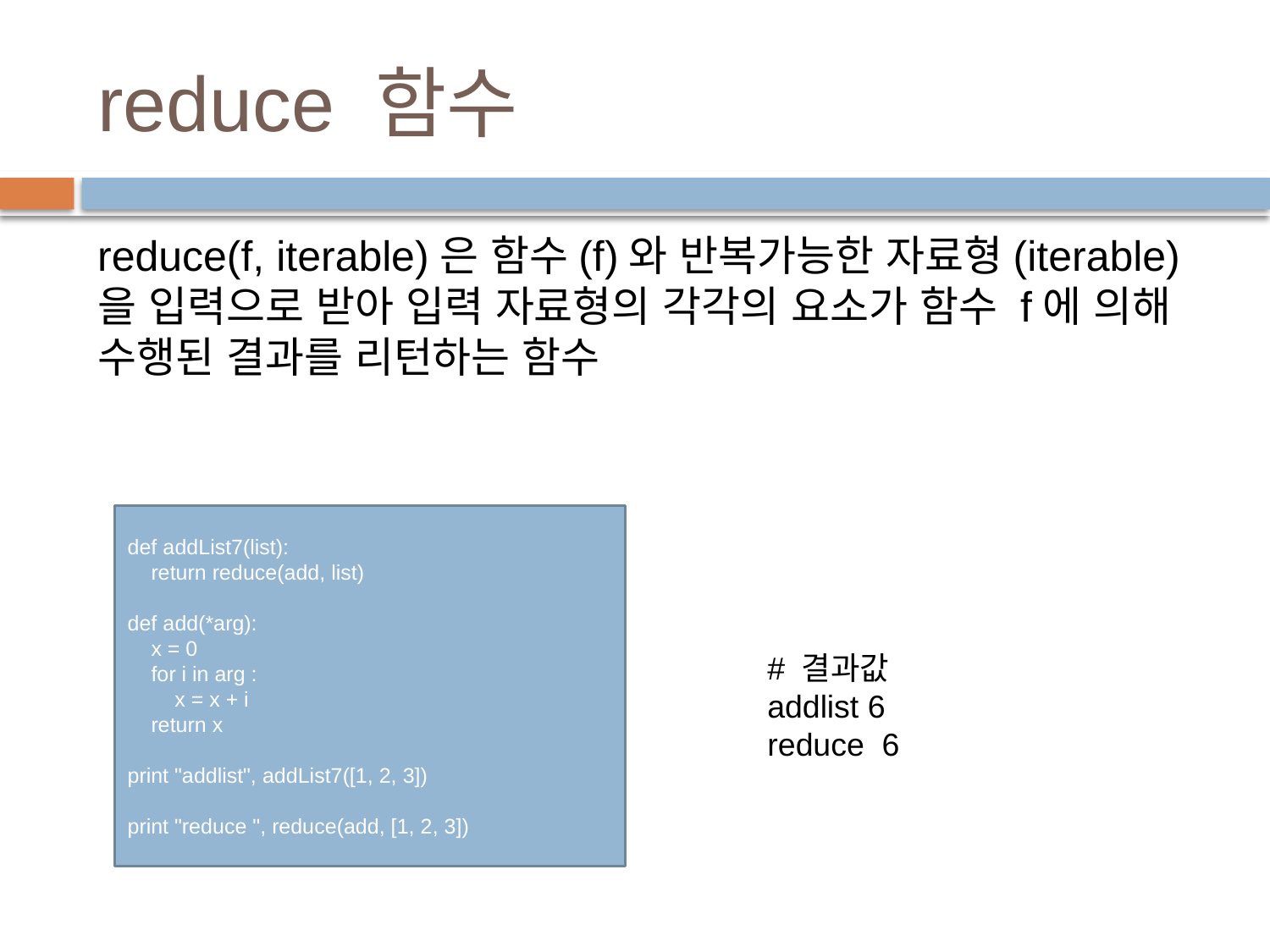

# reduce 함수
reduce(f, iterable)은 함수(f)와 반복가능한 자료형(iterable)을 입력으로 받아 입력 자료형의 각각의 요소가 함수 f에 의해 수행된 결과를 리턴하는 함수
def addList7(list):
    return reduce(add, list)

def add(*arg):
    x = 0
    for i in arg :
        x = x + i
    return x

print "addlist", addList7([1, 2, 3])

print "reduce ", reduce(add, [1, 2, 3])
# 결과값
addlist 6
reduce  6